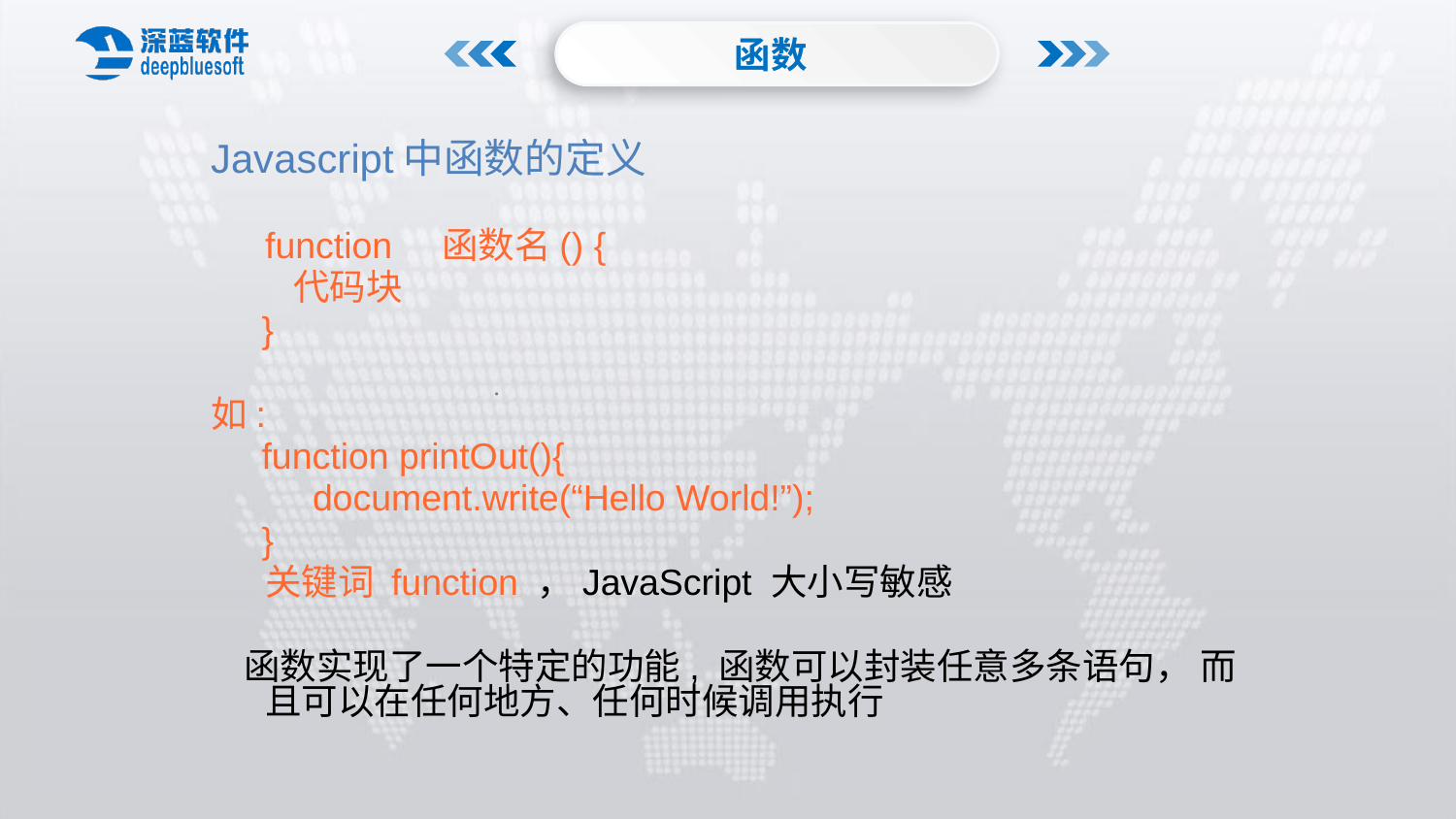

函数

Javascript中函数的定义

    	function    函数名() {
         代码块
     }

如:
     function printOut(){
          document.write(“Hello World!”);
     }
	关键词 function ，JavaScript 大小写敏感

   函数实现了一个特定的功能, 函数可以封装任意多条语句， 而且可以在任何地方、任何时候调用执行